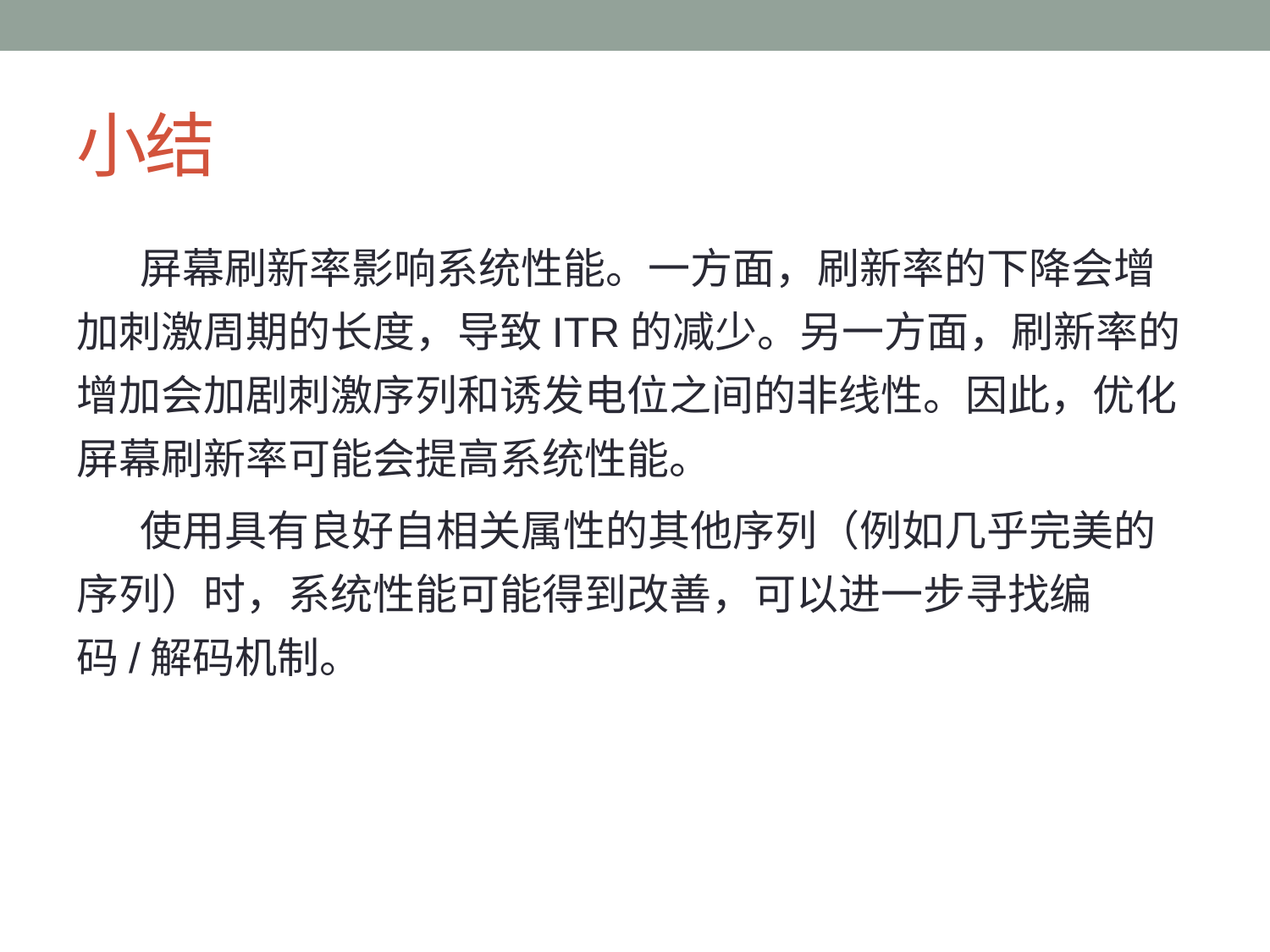

# 小结
屏幕刷新率影响系统性能。一方面，刷新率的下降会增加刺激周期的长度，导致ITR的减少。另一方面，刷新率的增加会加剧刺激序列和诱发电位之间的非线性。因此，优化屏幕刷新率可能会提高系统性能。
使用具有良好自相关属性的其他序列（例如几乎完美的序列）时，系统性能可能得到改善，可以进一步寻找编码/解码机制。